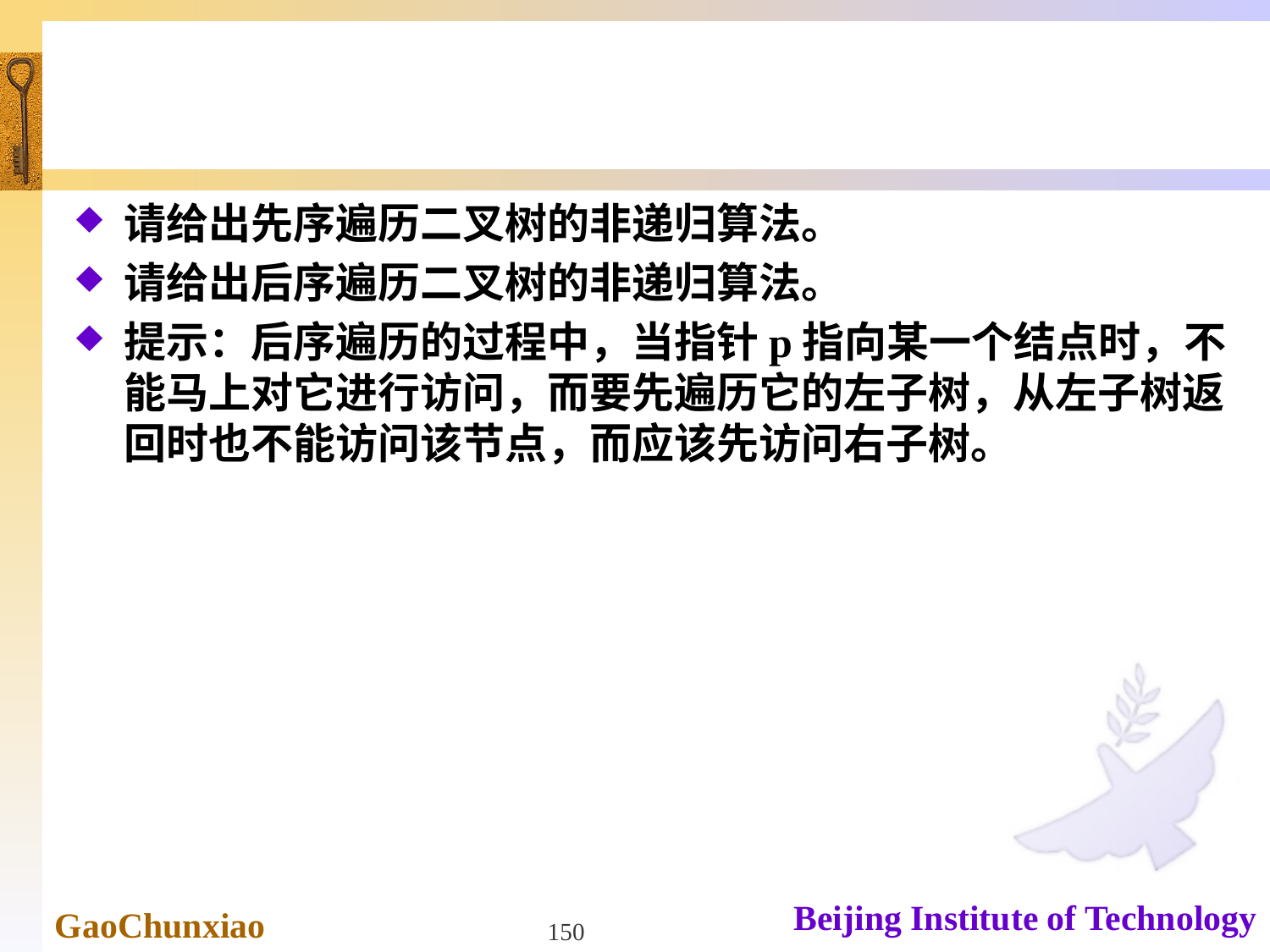

#
请给出先序遍历二叉树的非递归算法。
请给出后序遍历二叉树的非递归算法。
提示：后序遍历的过程中，当指针p指向某一个结点时，不能马上对它进行访问，而要先遍历它的左子树，从左子树返回时也不能访问该节点，而应该先访问右子树。

150